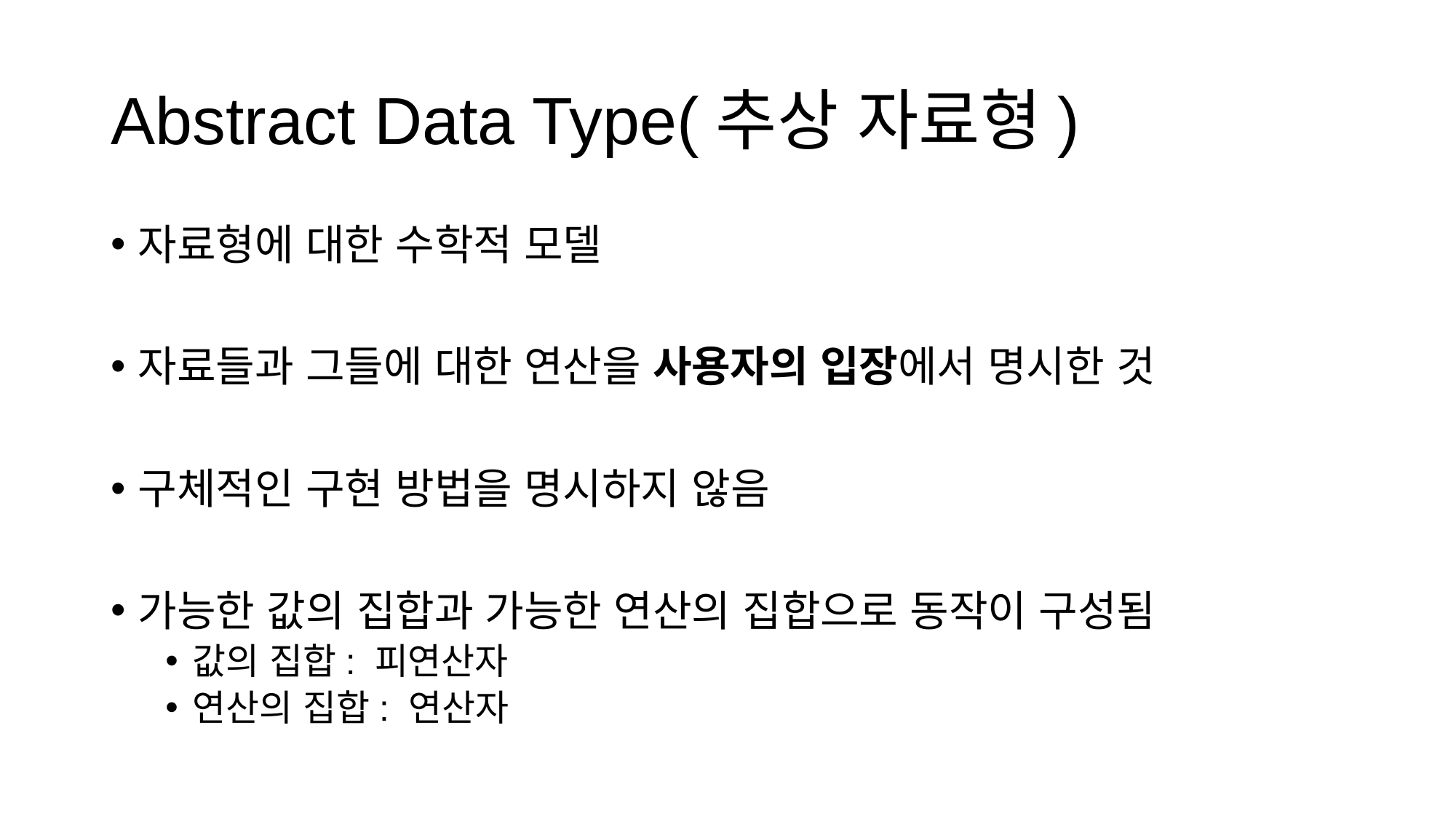

# Abstract Data Type(추상 자료형)
자료형에 대한 수학적 모델

자료들과 그들에 대한 연산을 사용자의 입장에서 명시한 것

구체적인 구현 방법을 명시하지 않음

가능한 값의 집합과 가능한 연산의 집합으로 동작이 구성됨
값의 집합: 피연산자
연산의 집합: 연산자